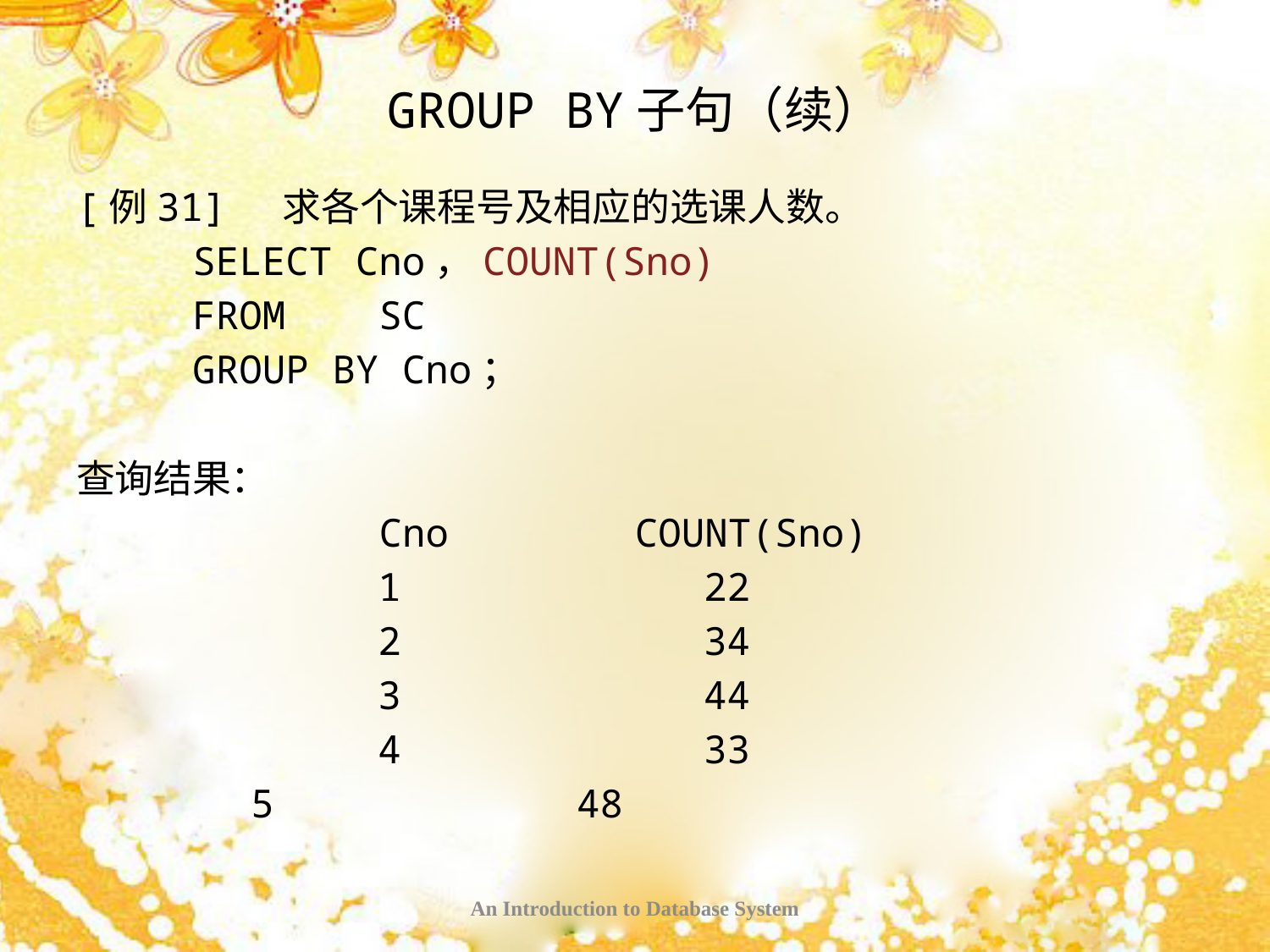

# GROUP BY子句（续）
[例31]  求各个课程号及相应的选课人数。
     SELECT Cno，COUNT(Sno)
     FROM    SC
     GROUP BY Cno；

查询结果：
             Cno        COUNT(Sno)
 			1             22
    		2             34
     		3             44
  			4             33
       	5             48
An Introduction to Database System